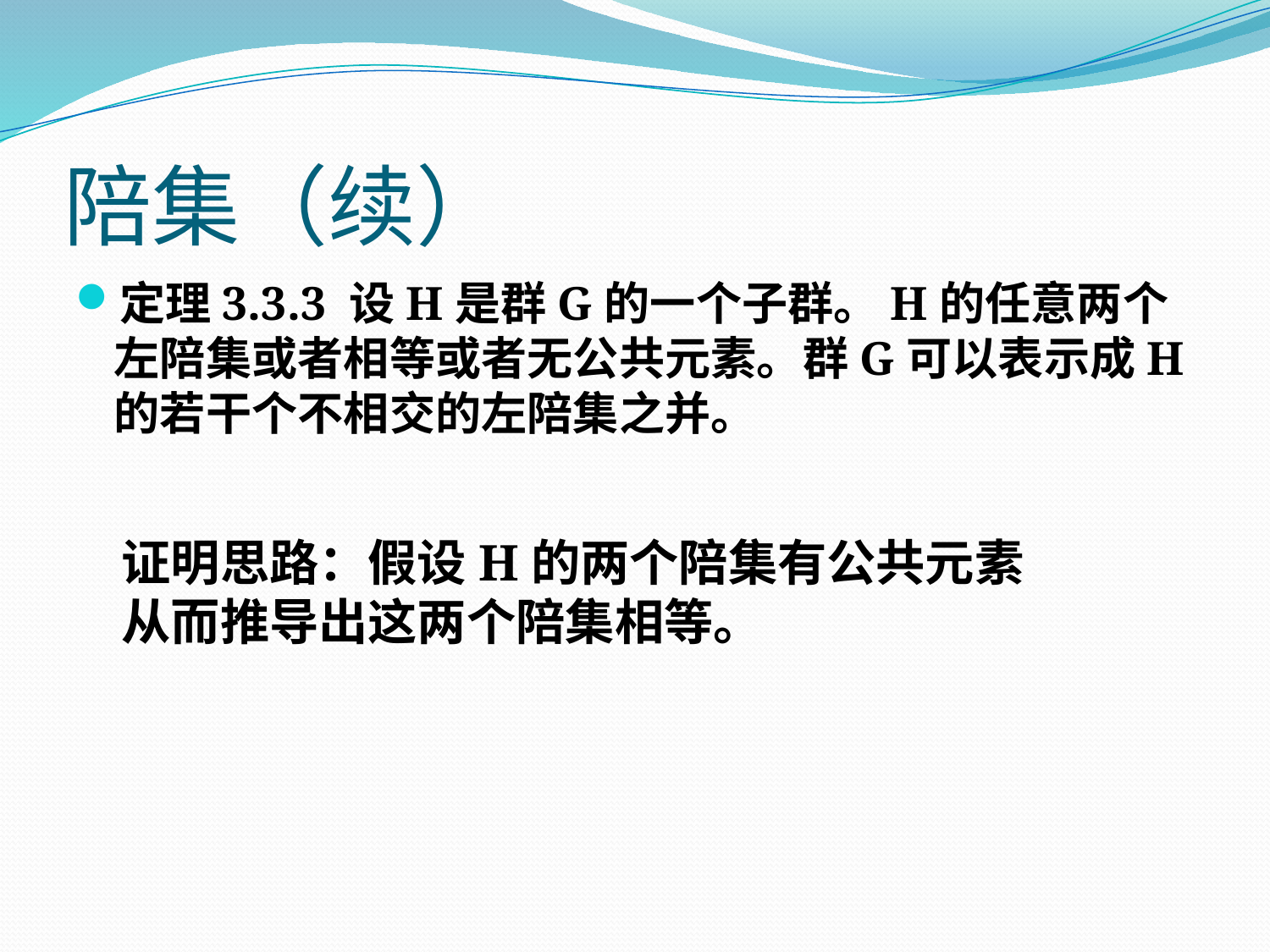

# 陪集（续）
定理3.3.3 设H是群G的一个子群。H的任意两个左陪集或者相等或者无公共元素。群G可以表示成H的若干个不相交的左陪集之并。
证明思路：假设H的两个陪集有公共元素从而推导出这两个陪集相等。